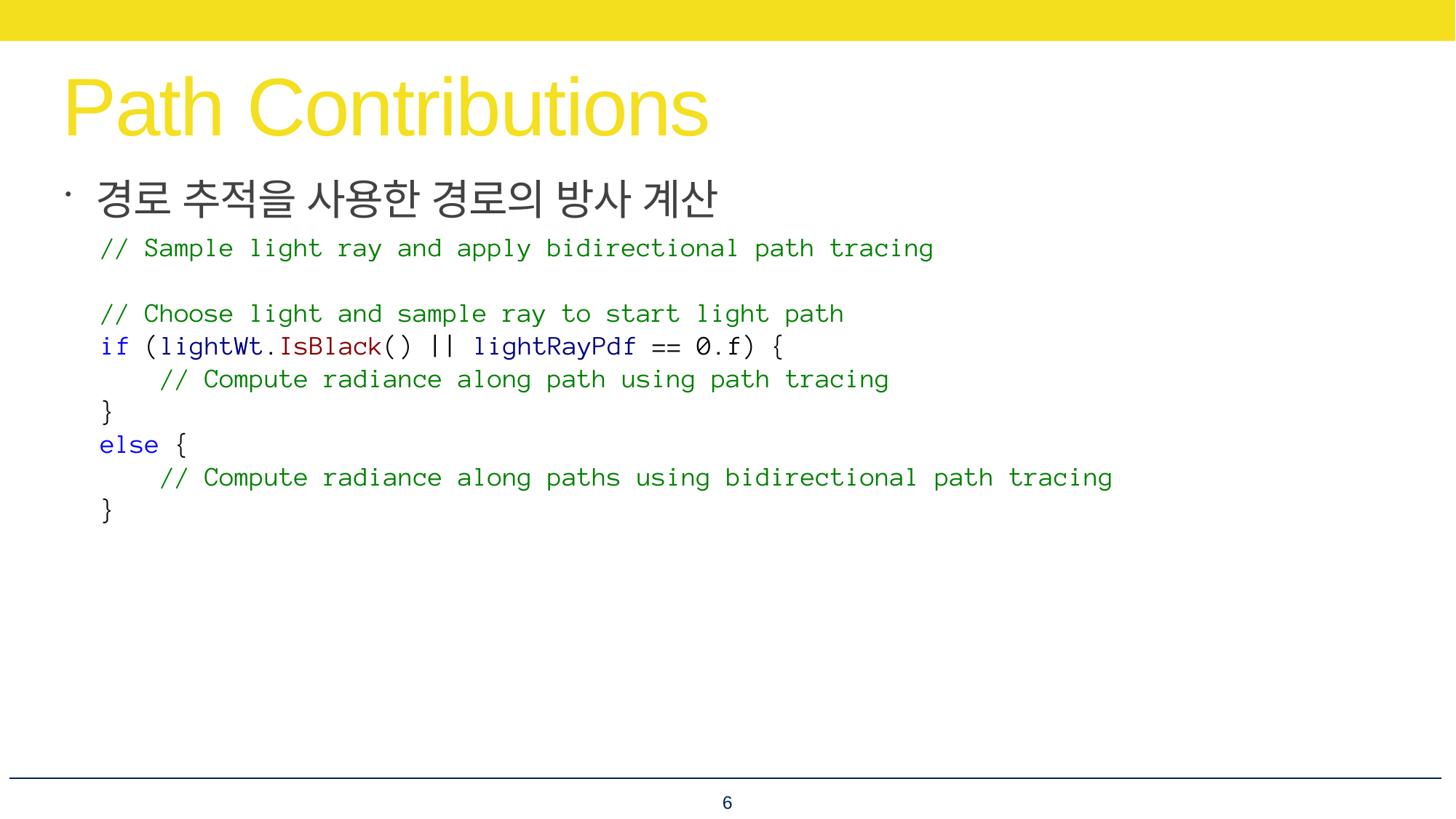

# Path Contributions
경로 추적을 사용한 경로의 방사 계산
// Sample light ray and apply bidirectional path tracing

// Choose light and sample ray to start light path
if (lightWt.IsBlack() || lightRayPdf == 0.f) {
    // Compute radiance along path using path tracing
}
else {
    // Compute radiance along paths using bidirectional path tracing
}
6